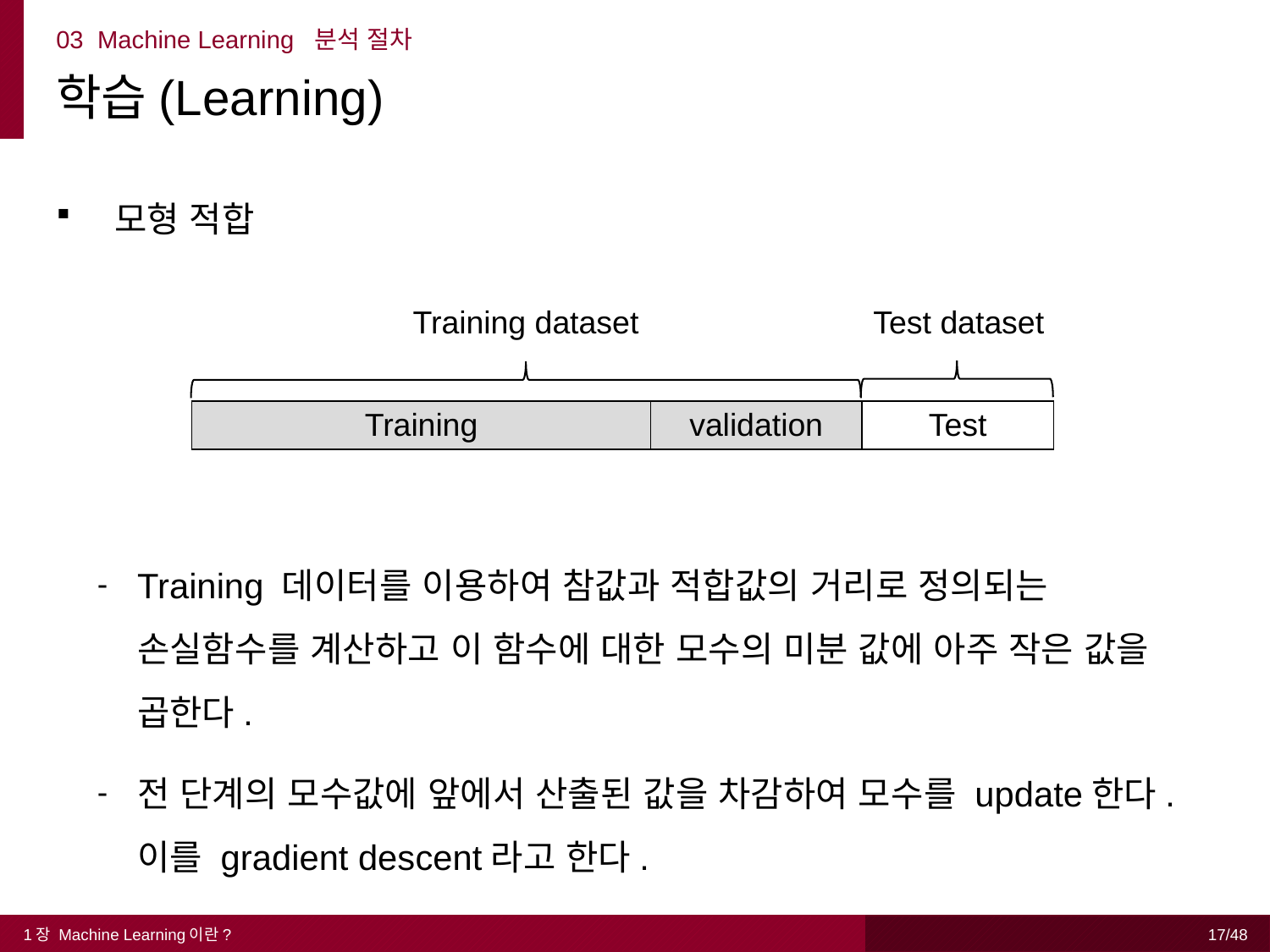

03  Machine Learning  분석 절차
학습(Learning)
 모형 적합

Training dataset
Test dataset
| Training | validation | Test |
| --- | --- | --- |
Training 데이터를 이용하여 참값과 적합값의 거리로 정의되는 손실함수를 계산하고 이 함수에 대한 모수의 미분 값에 아주 작은 값을 곱한다.
전 단계의 모수값에 앞에서 산출된 값을 차감하여 모수를 update한다. 이를 gradient descent라고 한다.
1장 Machine Learning이란?
17/48